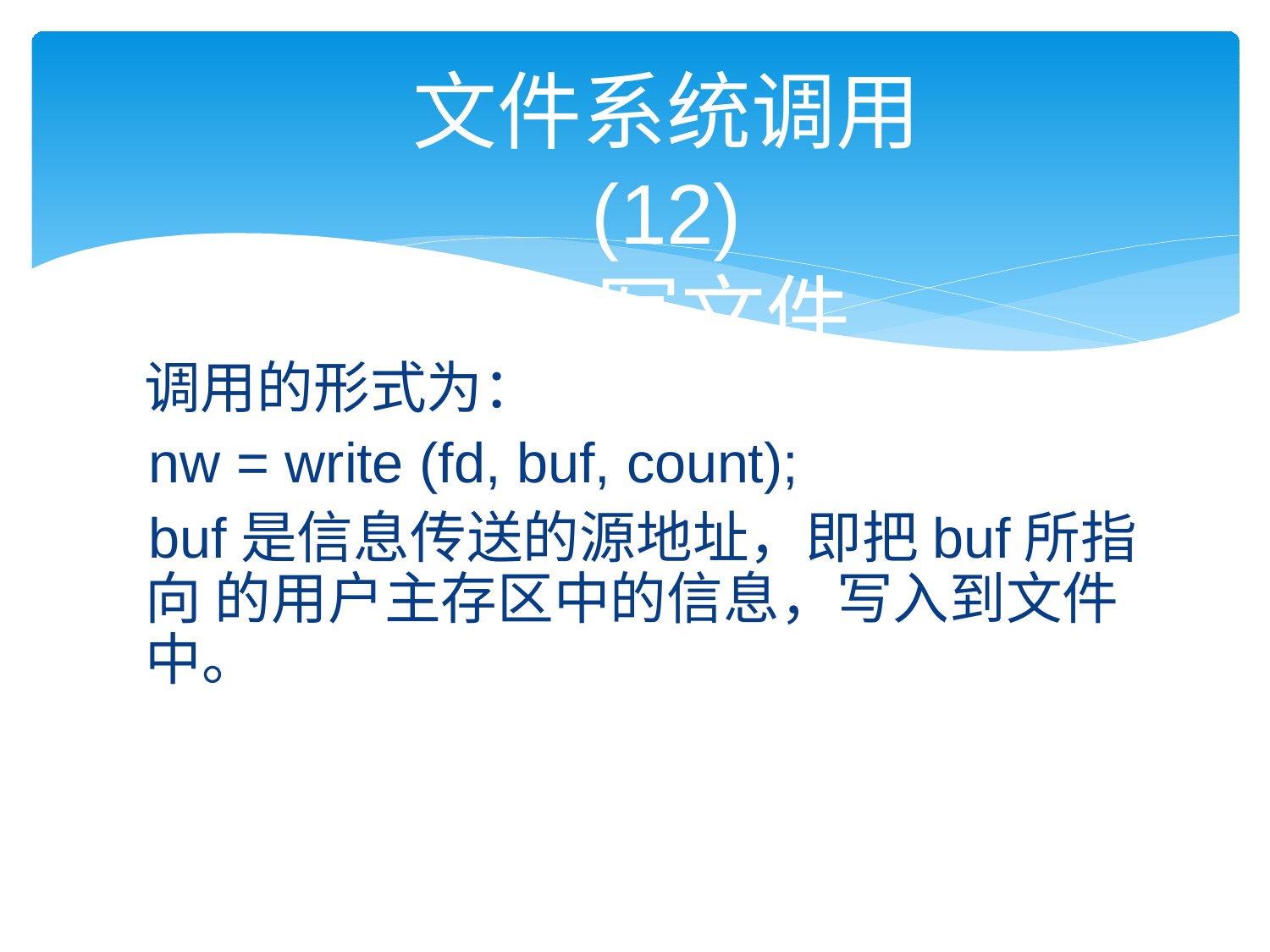

# 文件系统调用 (12)
(6)写文件
调用的形式为：
nw = write (fd, buf, count);
buf是信息传送的源地址，即把buf所指向 的用户主存区中的信息，写入到文件中。